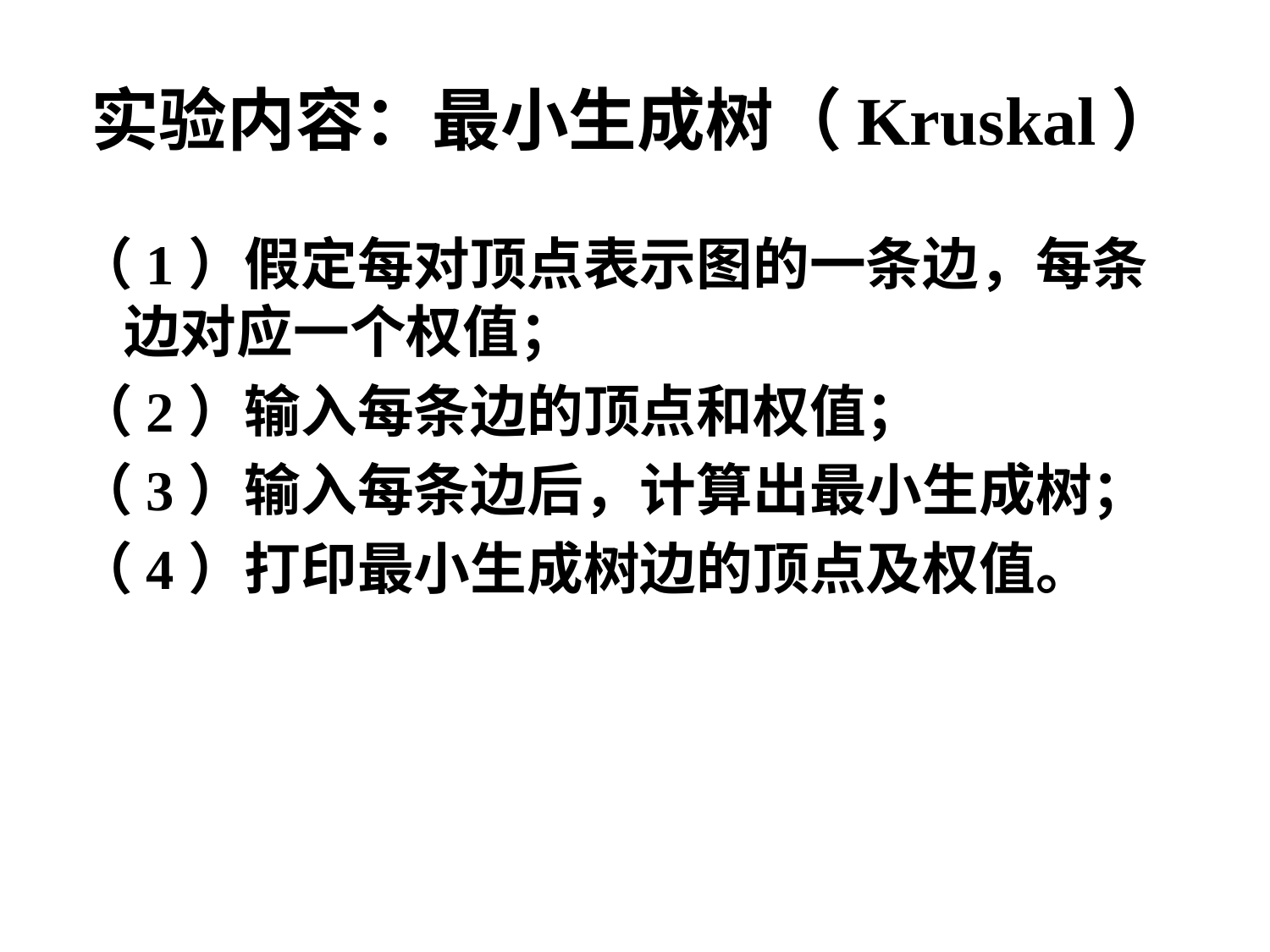

# 实验内容：最小生成树（Kruskal）
（1）假定每对顶点表示图的一条边，每条边对应一个权值；
（2）输入每条边的顶点和权值；
（3）输入每条边后，计算出最小生成树；
（4）打印最小生成树边的顶点及权值。